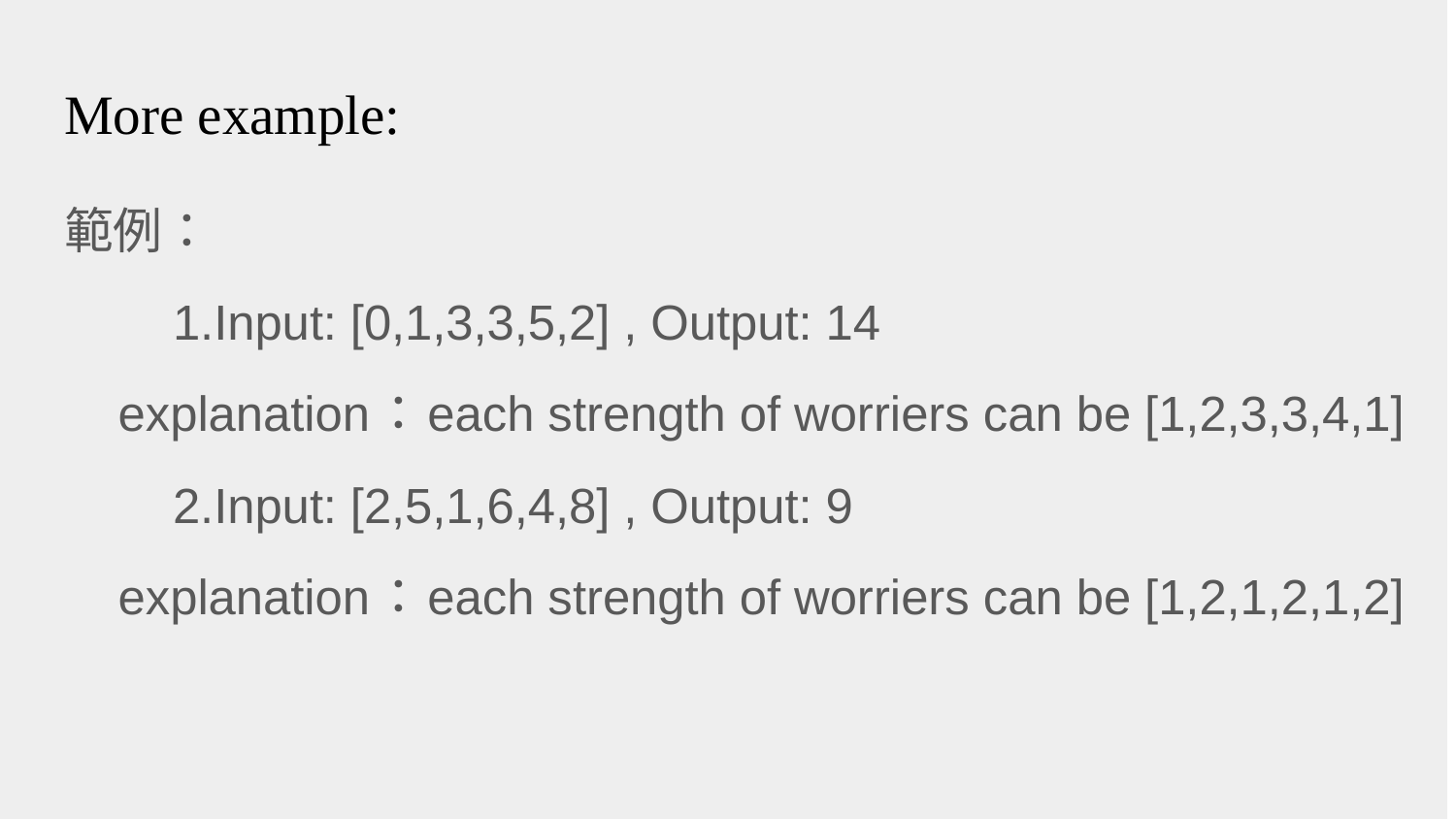

# More example:
範例：
        1.Input: [0,1,3,3,5,2] , Output: 14
	explanation：each strength of worriers can be [1,2,3,3,4,1]
        2.Input: [2,5,1,6,4,8] , Output: 9
	explanation：each strength of worriers can be [1,2,1,2,1,2]